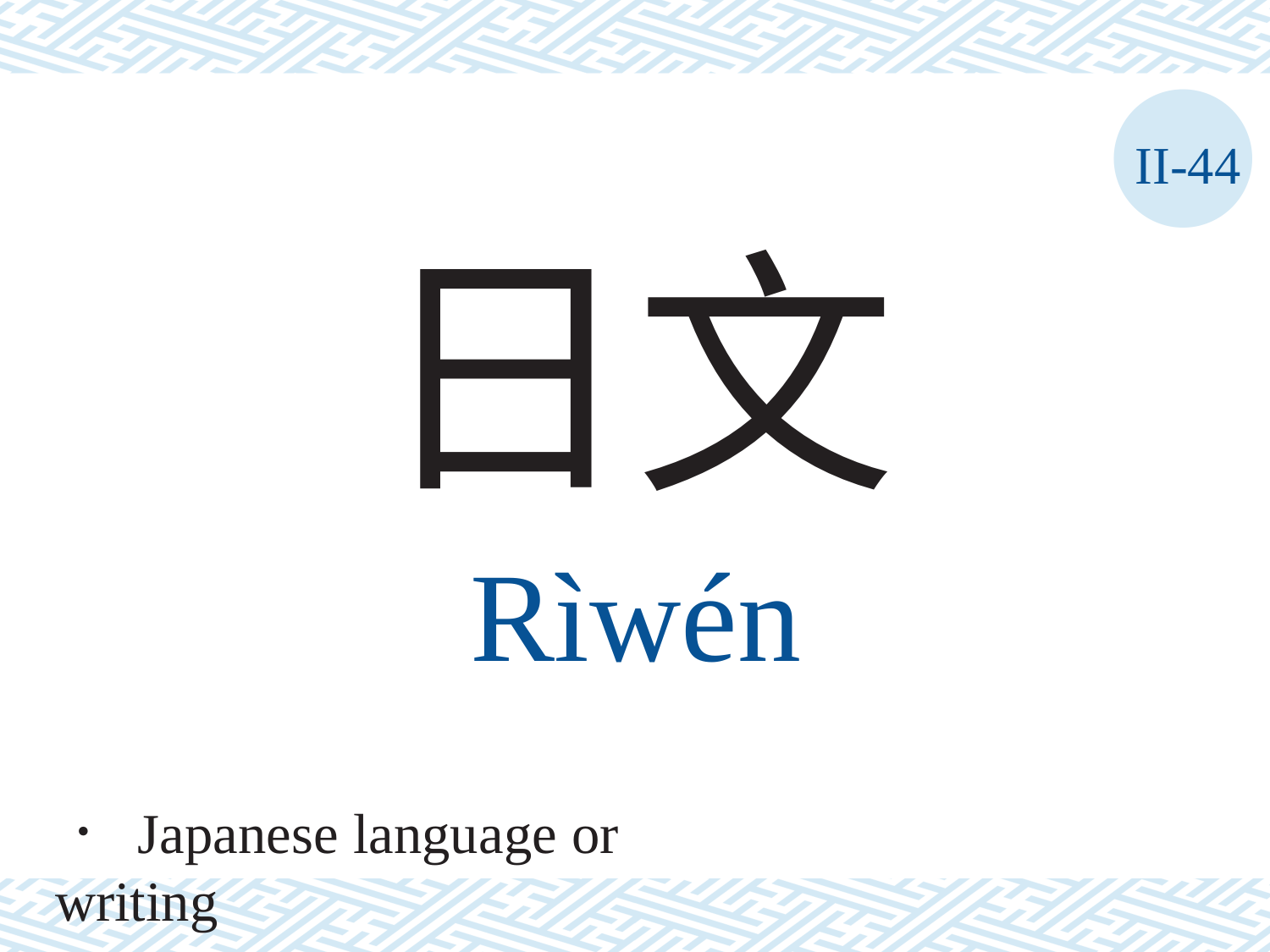

II-44
日文
Rìwén
． Japanese language or writing